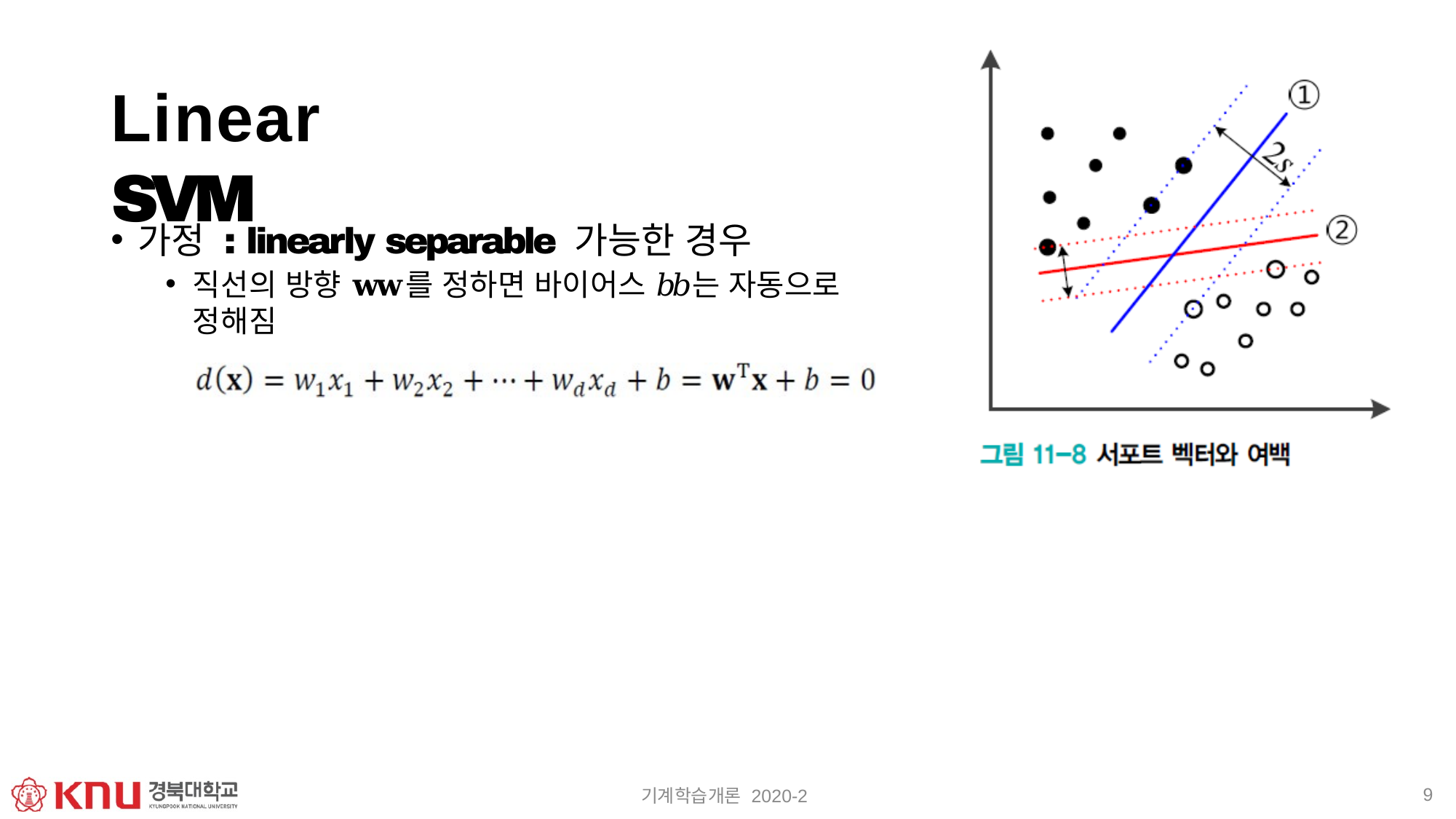

# Linear SVM
가정 : linearly separable 가능한 경우
직선의 방향 𝐰𝐰를 정하면 바이어스 𝑏𝑏는 자동으로 정해짐

9
기계학습개론 2020-2